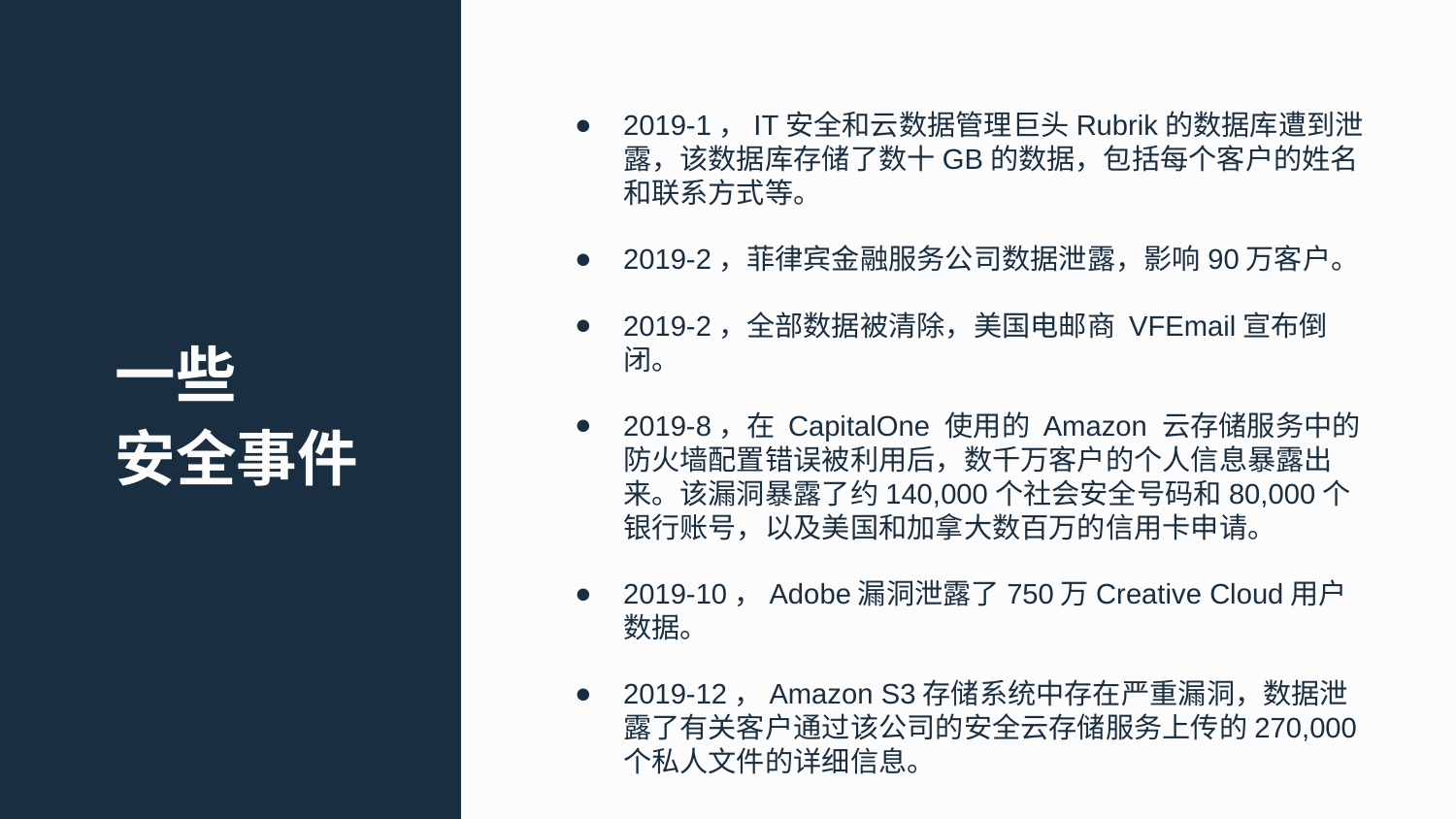

2019-1，IT安全和云数据管理巨头Rubrik的数据库遭到泄露，该数据库存储了数十GB的数据，包括每个客户的姓名和联系方式等。
2019-2，菲律宾金融服务公司数据泄露，影响90万客户。
2019-2，全部数据被清除，美国电邮商 VFEmail宣布倒闭。
2019-8，在 CapitalOne 使用的 Amazon 云存储服务中的防火墙配置错误被利用后，数千万客户的个人信息暴露出来。该漏洞暴露了约140,000个社会安全号码和80,000个银行账号，以及美国和加拿大数百万的信用卡申请。
2019-10，Adobe漏洞泄露了750万Creative Cloud用户数据。
2019-12，Amazon S3存储系统中存在严重漏洞，数据泄露了有关客户通过该公司的安全云存储服务上传的270,000个私人文件的详细信息。
# 一些 安全事件